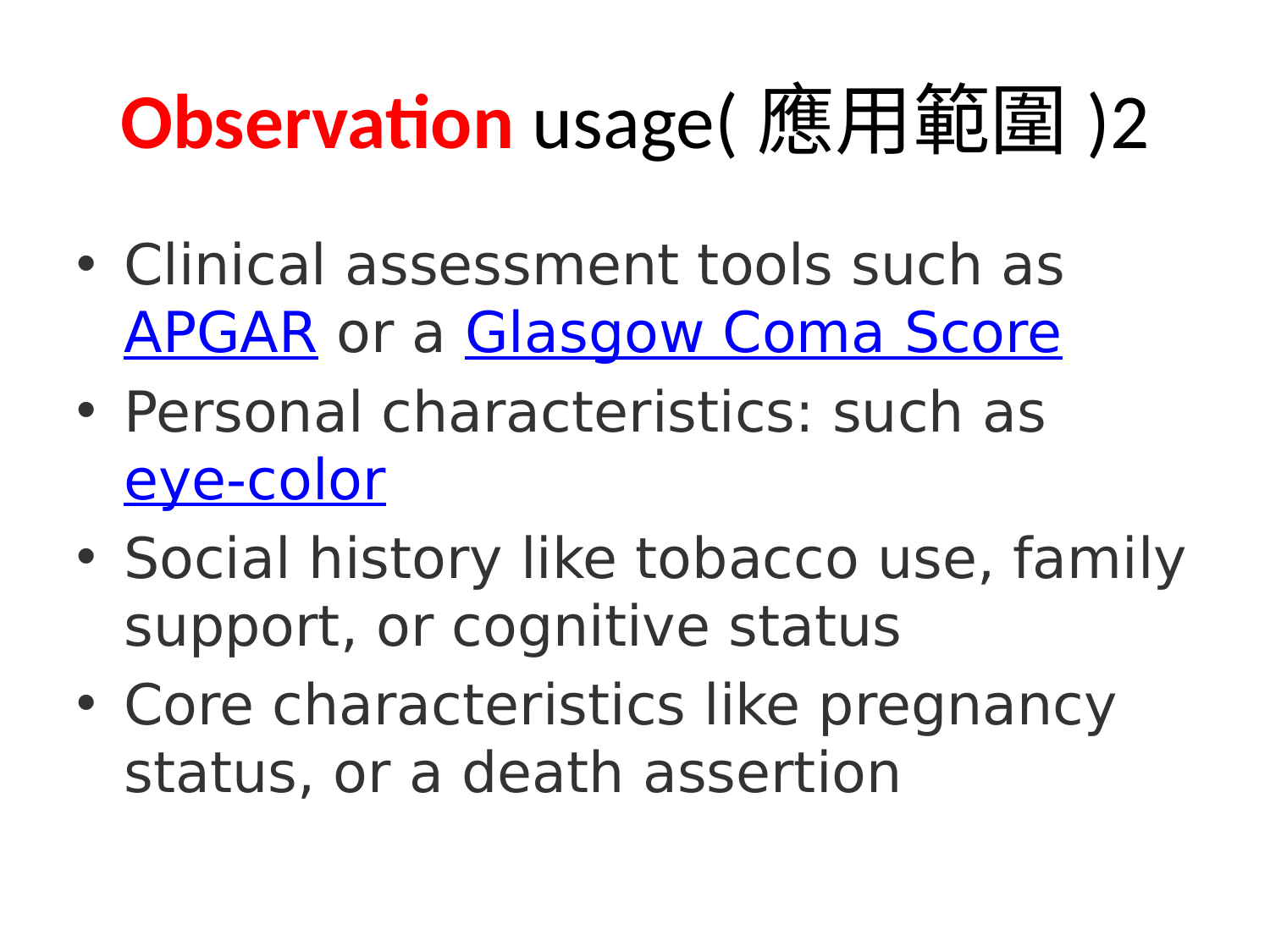

# Observation usage(應用範圍)2
Clinical assessment tools such as APGAR or a Glasgow Coma Score
Personal characteristics: such as eye-color
Social history like tobacco use, family support, or cognitive status
Core characteristics like pregnancy status, or a death assertion